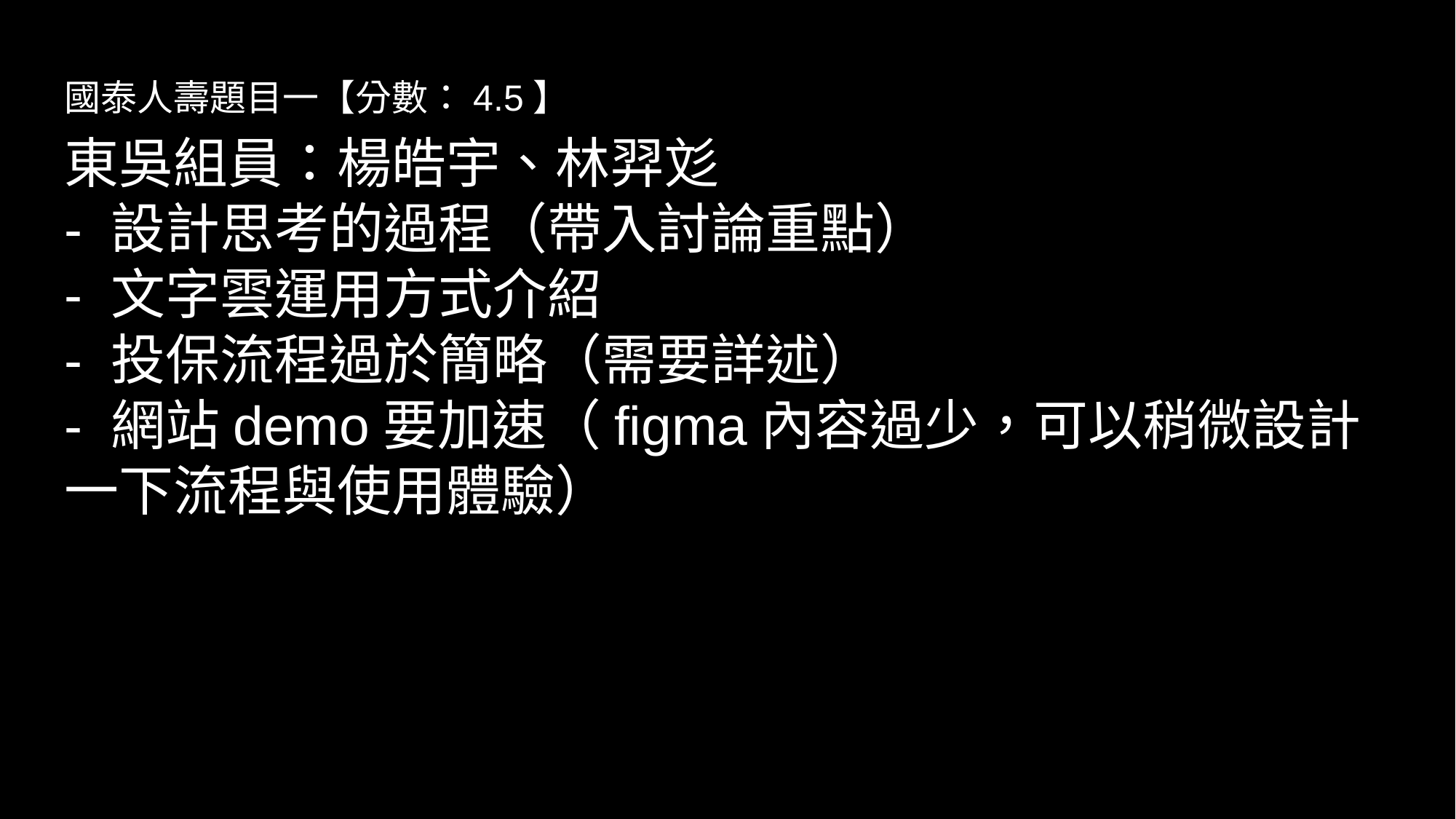

國泰人壽題目一【分數：4.5】
東吳組員：楊皓宇、林羿彣
- 設計思考的過程（帶入討論重點）
- 文字雲運用方式介紹
- 投保流程過於簡略（需要詳述）
- 網站demo要加速（figma內容過少，可以稍微設計一下流程與使用體驗）